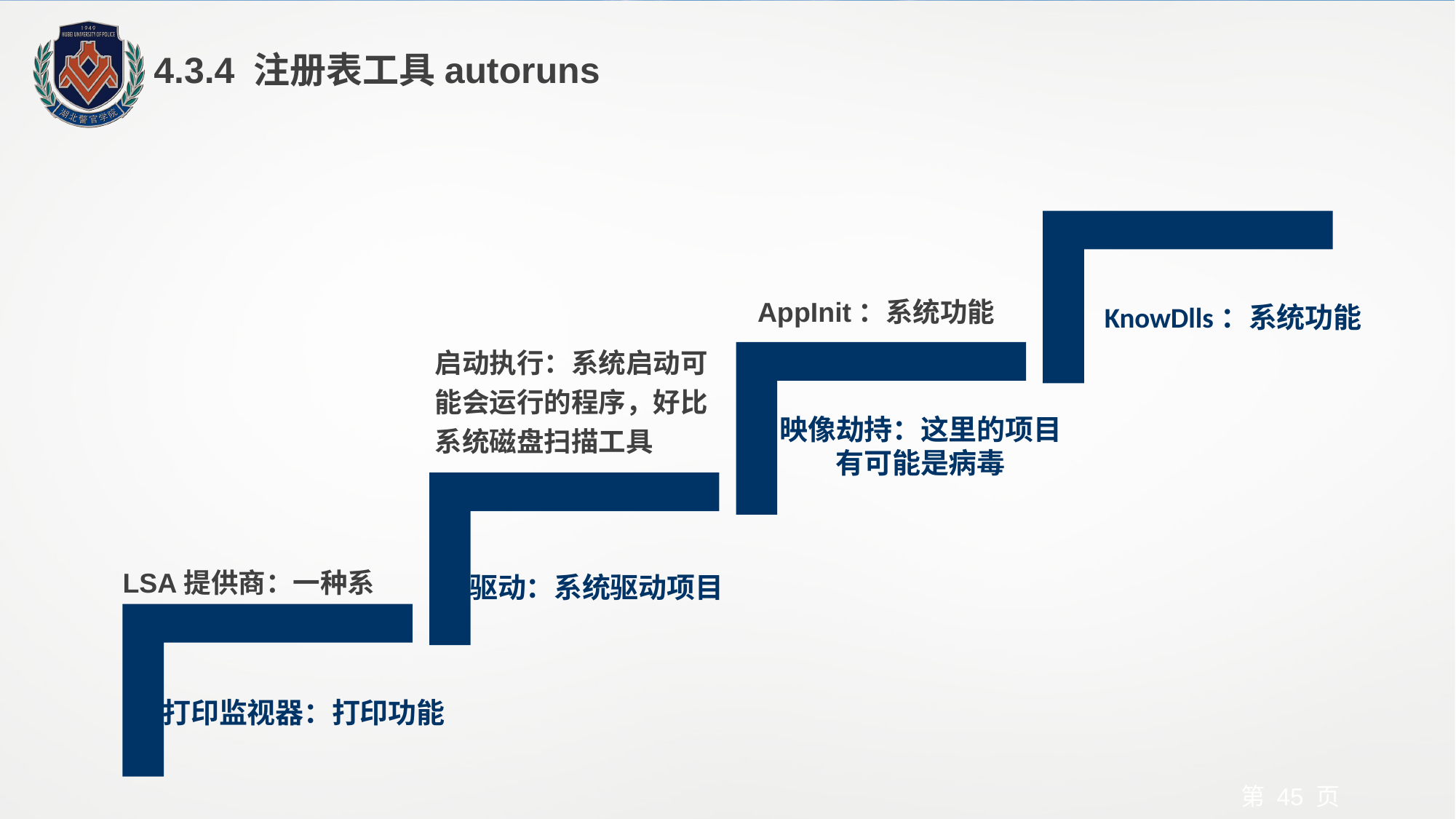

4.3.4 注册表工具autoruns

KnowDlls：系统功能
AppInit：系统功能
启动执行：系统启动可能会运行的程序，好比系统磁盘扫描工具

映像劫持：这里的项目有可能是病毒

驱动：系统驱动项目
LSA提供商：一种系统服务行项目

打印监视器：打印功能